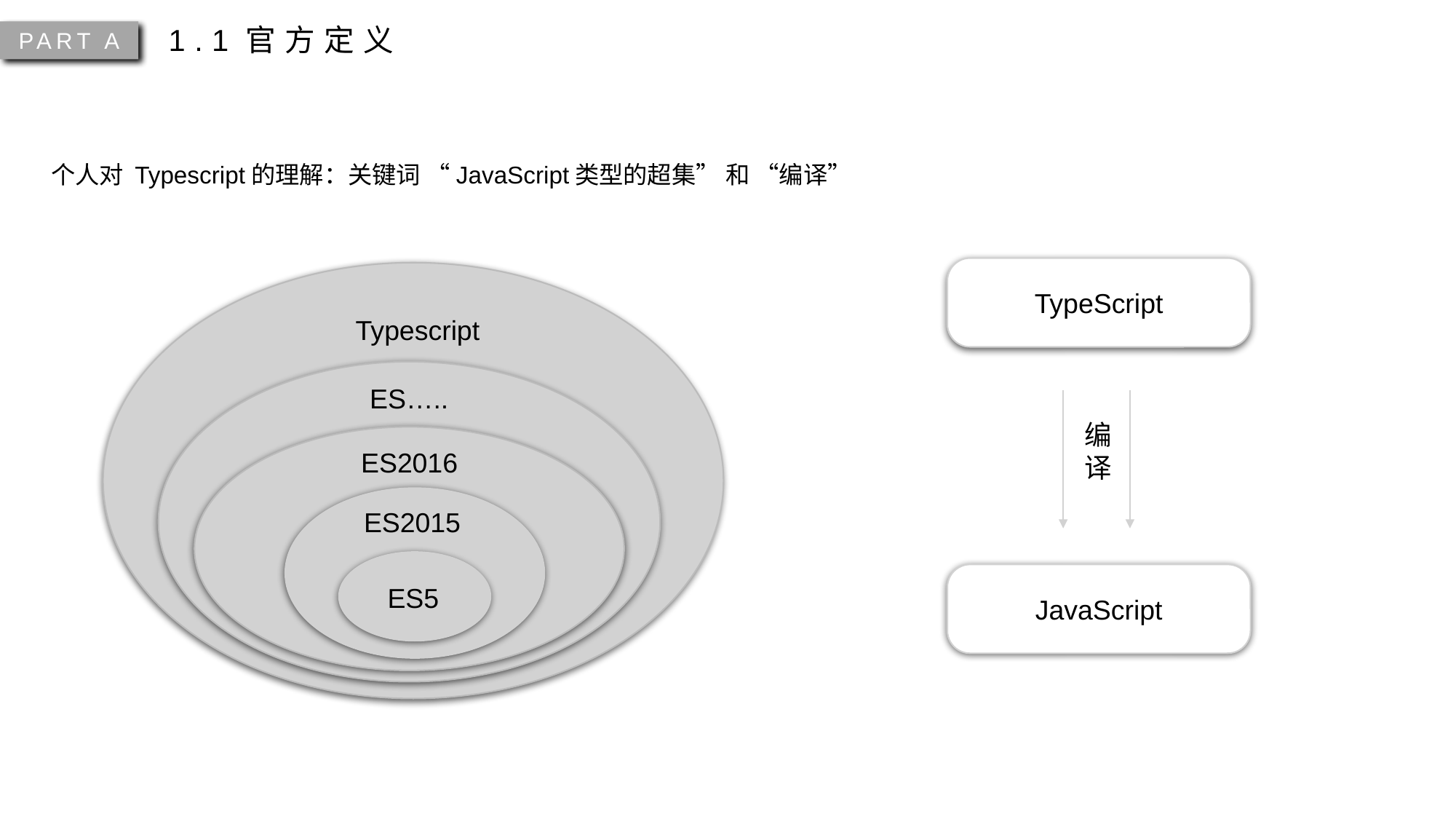

1.1官方定义
PART A
个人对 Typescript的理解：关键词 “JavaScript类型的超集” 和 “编译”
TypeScript

Typescript

ES…..

编
译

ES2016

ES2015

JavaScript
ES5